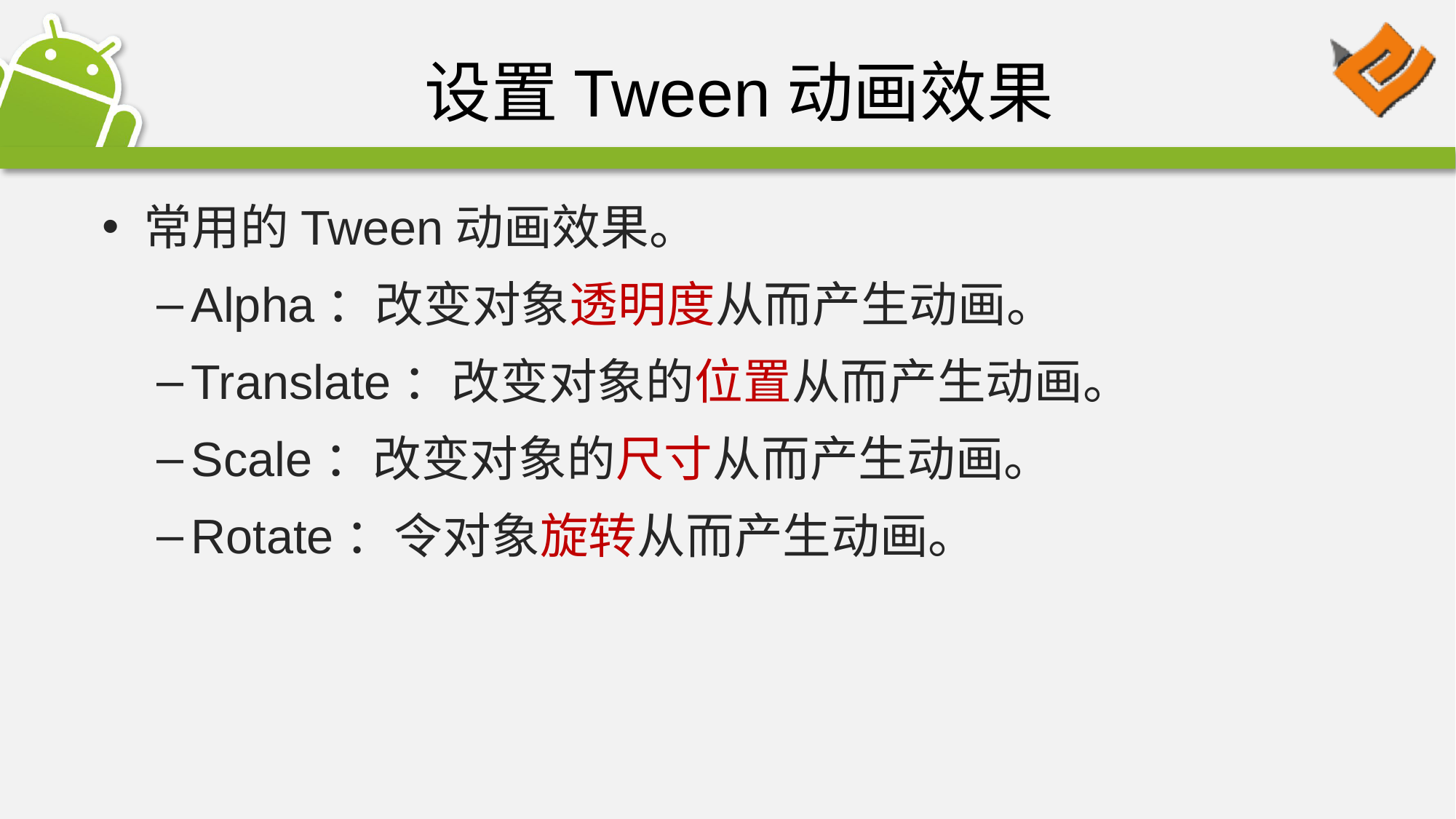

# 设置Tween动画效果
常用的Tween动画效果。
Alpha：改变对象透明度从而产生动画。
Translate：改变对象的位置从而产生动画。
Scale：改变对象的尺寸从而产生动画。
Rotate：令对象旋转从而产生动画。